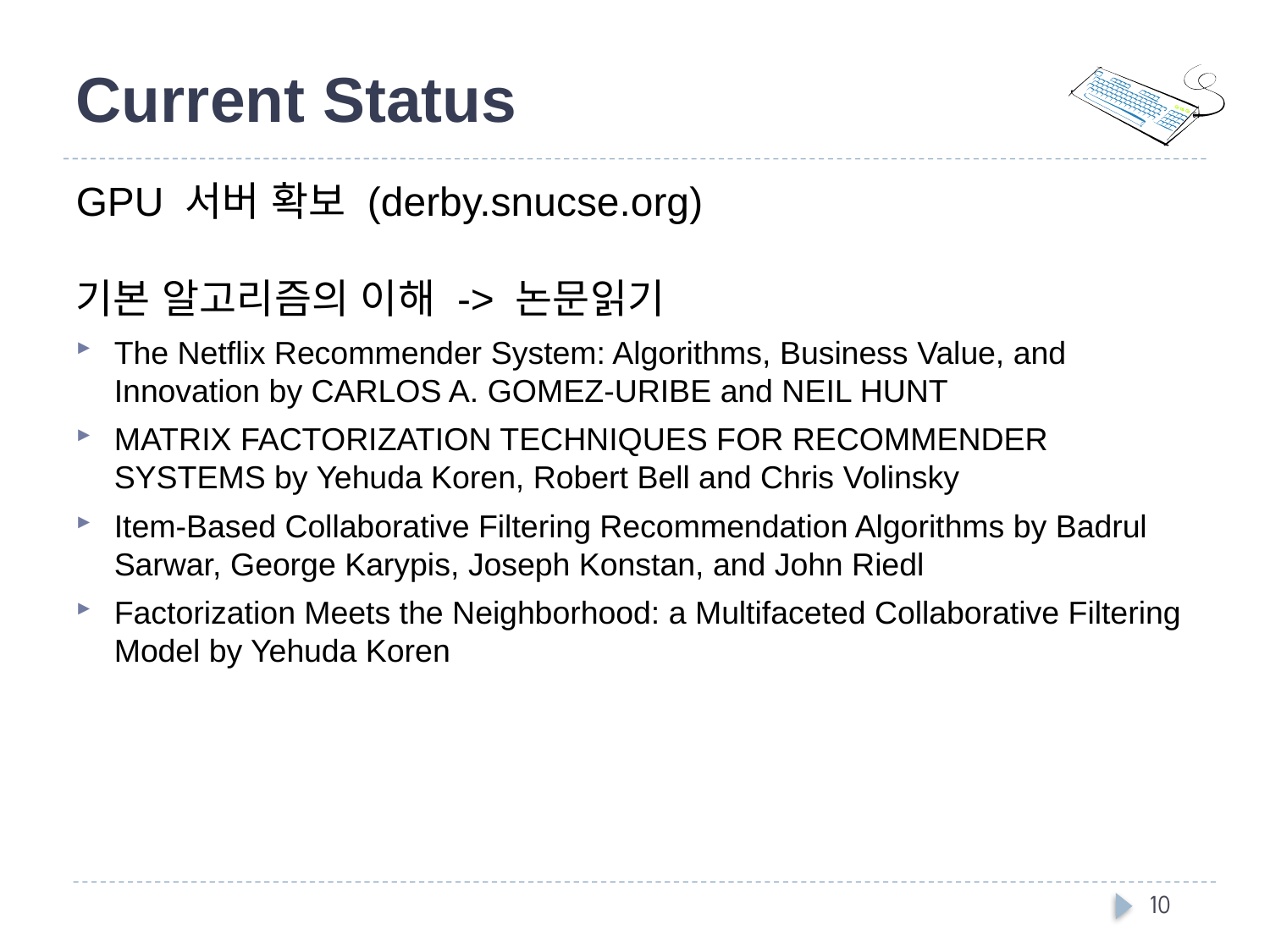

# Current Status
GPU 서버 확보 (derby.snucse.org)

기본 알고리즘의 이해 -> 논문읽기
The Netflix Recommender System: Algorithms, Business Value, and Innovation by CARLOS A. GOMEZ-URIBE and NEIL HUNT
MATRIX FACTORIZATION TECHNIQUES FOR RECOMMENDER SYSTEMS by Yehuda Koren, Robert Bell and Chris Volinsky
Item-Based Collaborative Filtering Recommendation Algorithms by Badrul Sarwar, George Karypis, Joseph Konstan, and John Riedl
Factorization Meets the Neighborhood: a Multifaceted Collaborative Filtering Model by Yehuda Koren

10